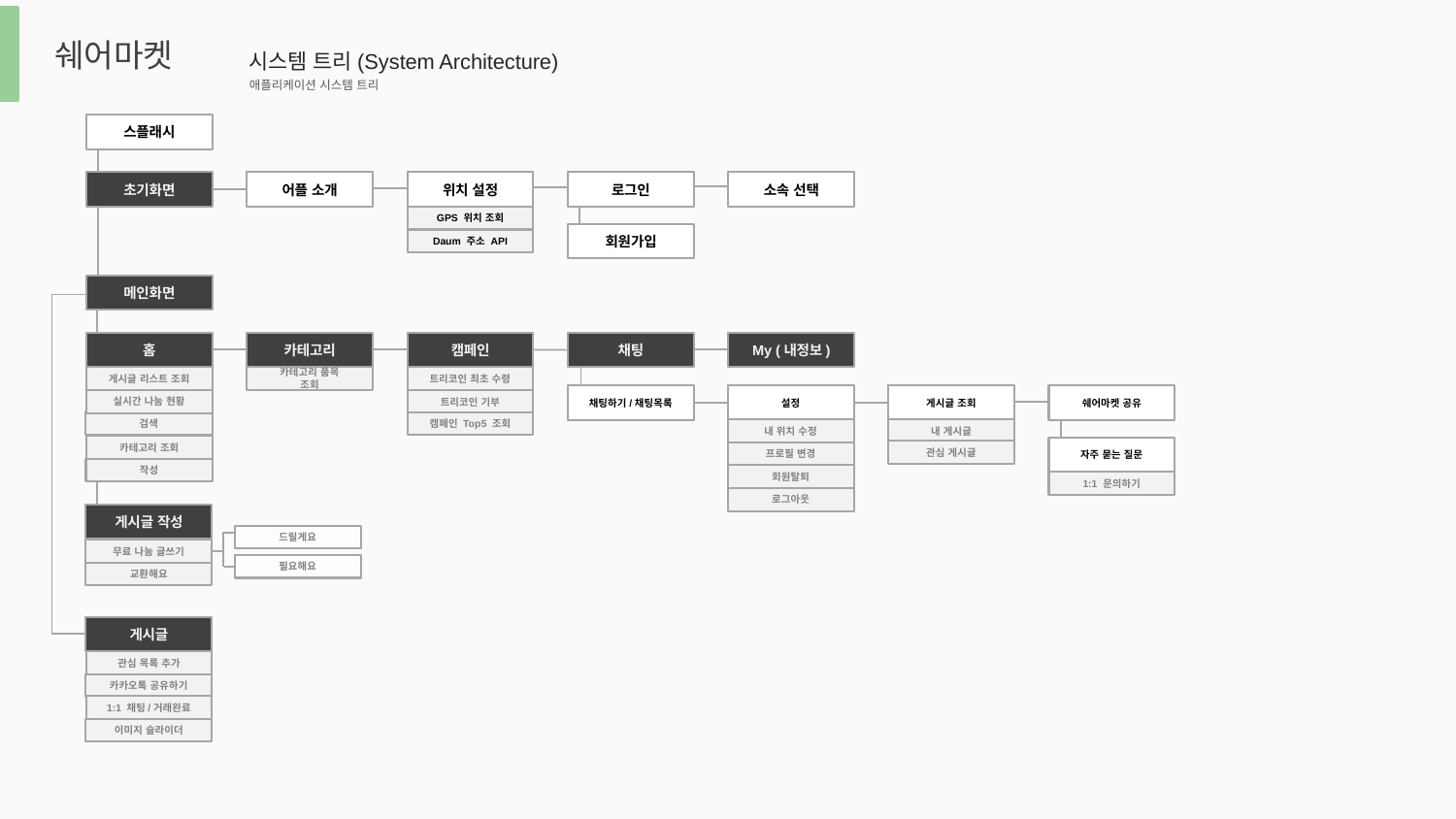

쉐어마켓
시스템 트리(System Architecture)
애플리케이션 시스템 트리
스플래시
초기화면
어플 소개
위치 설정
로그인
소속 선택
GPS 위치 조회
회원가입
Daum 주소 API
메인화면
카테고리
캠페인
채팅
My (내정보)
홈
카테고리 품목
조회
트리코인 최초 수령
게시글 리스트 조회
채팅하기/채팅목록
설정
게시글 조회
쉐어마켓 공유
실시간 나눔 현황
트리코인 기부
검색
캠페인 Top5 조회
내 위치 수정
내 게시글
카테고리 조회
자주 묻는 질문
관심 게시글
프로필 변경
작성
회원탈퇴
1:1 문의하기
로그아웃
게시글 작성
드릴게요
무료 나눔 글쓰기
필요해요
교환해요
게시글
관심 목록 추가
카카오톡 공유하기
1:1 채팅/거래완료
이미지 슬라이더